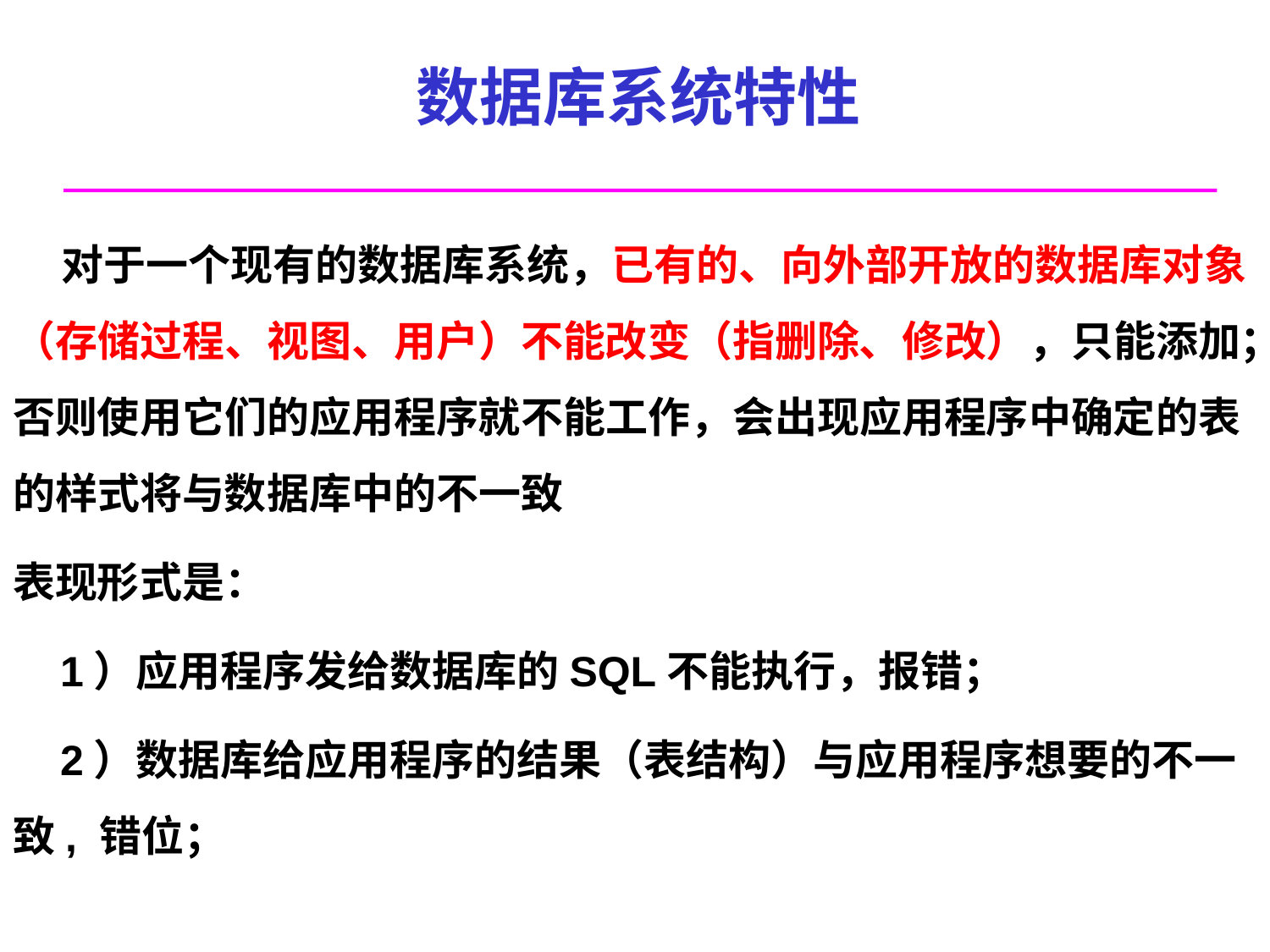

# 数据库系统特性
    对于一个现有的数据库系统，已有的、向外部开放的数据库对象（存储过程、视图、用户）不能改变（指删除、修改），只能添加；否则使用它们的应用程序就不能工作，会出现应用程序中确定的表的样式将与数据库中的不一致
表现形式是：
    1）应用程序发给数据库的SQL不能执行，报错；
    2）数据库给应用程序的结果（表结构）与应用程序想要的不一致, 错位；